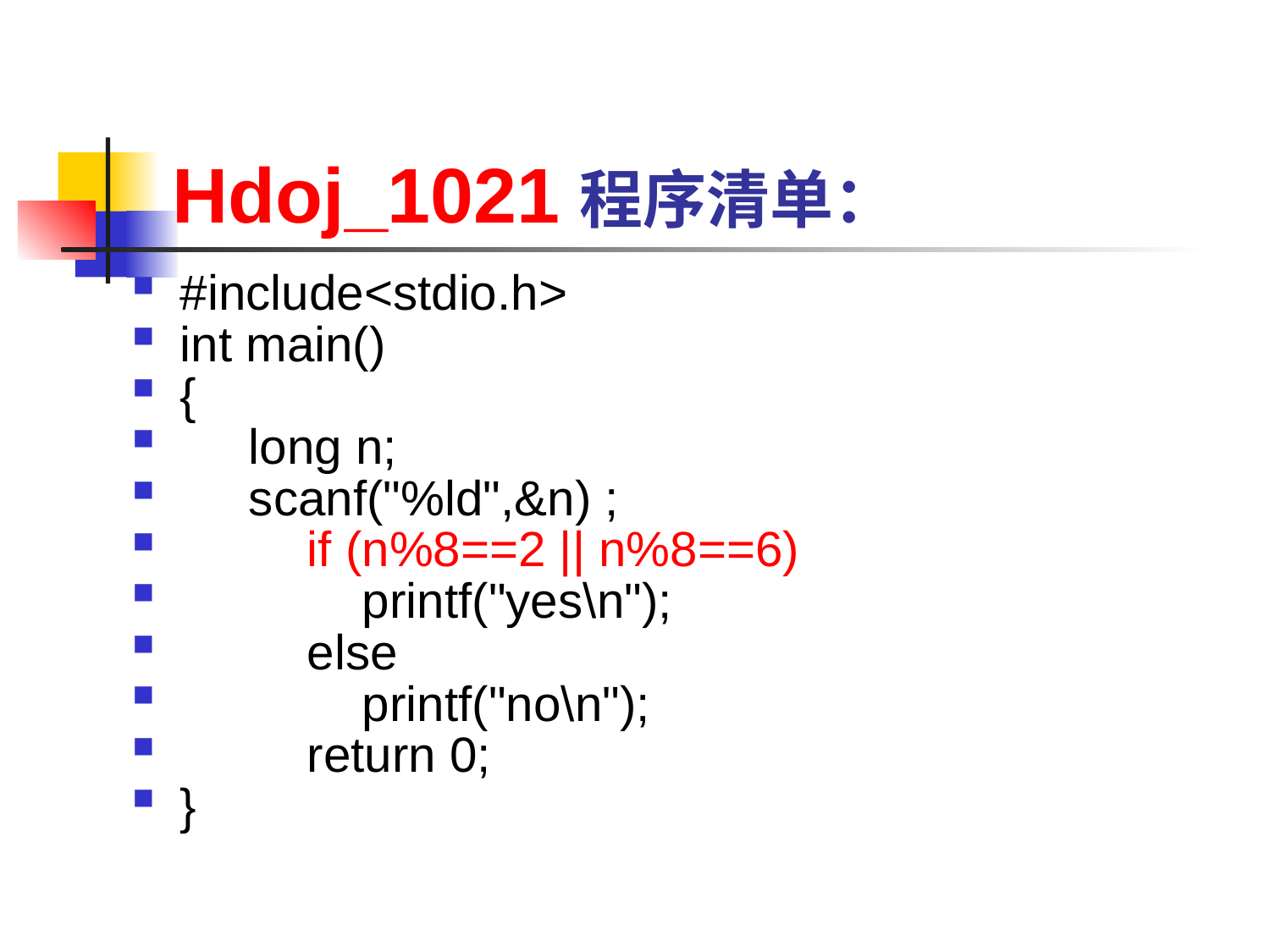

# Hdoj_1021程序清单：
#include<stdio.h>
int main()
{
     long n;
     scanf("%ld",&n) ;
	if (n%8==2 || n%8==6)
	    printf("yes\n");
	else
	    printf("no\n");
	return 0;
}

23